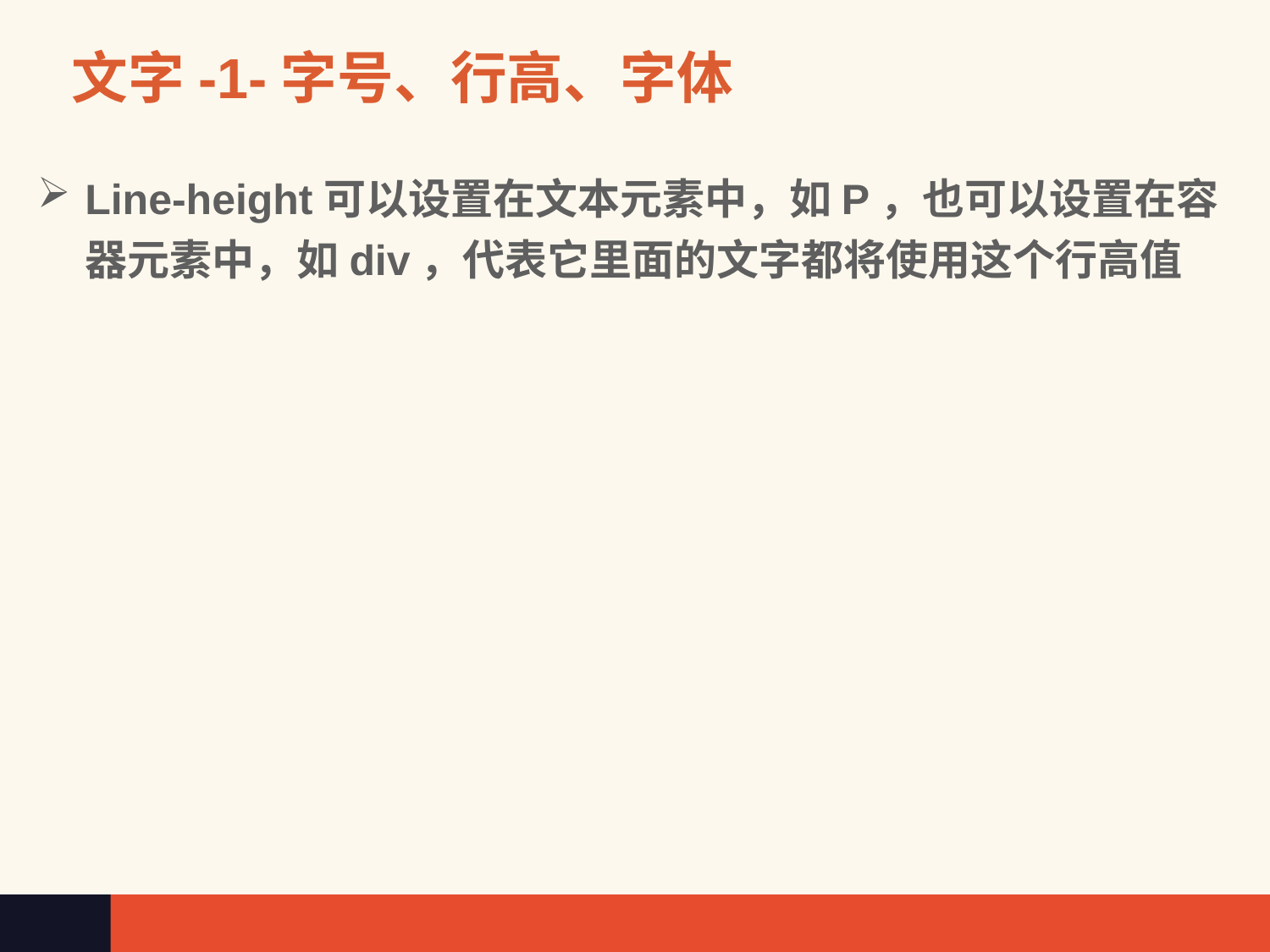

# 文字-1-字号、行高、字体
Line-height可以设置在文本元素中，如P，也可以设置在容器元素中，如div，代表它里面的文字都将使用这个行高值